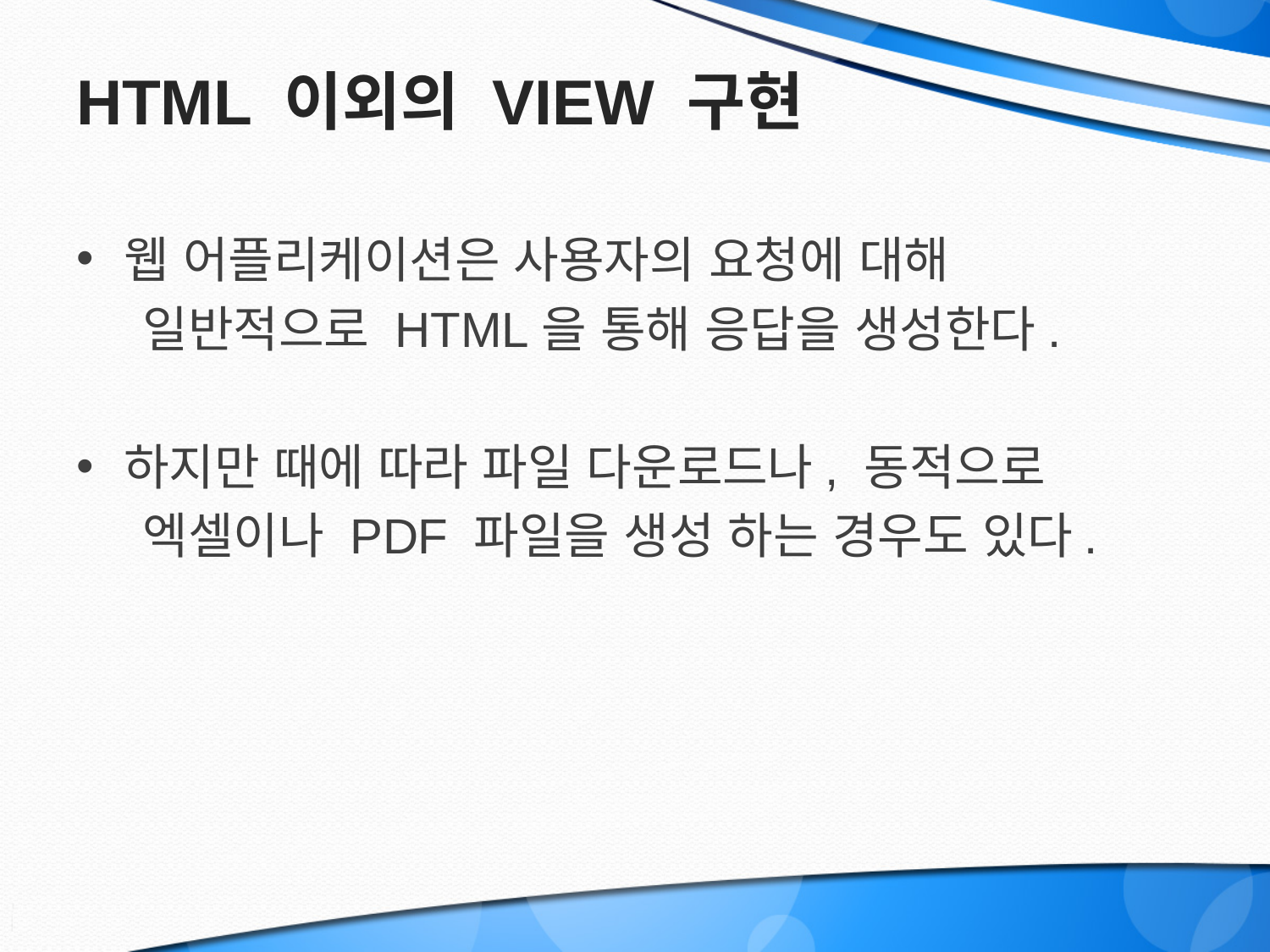

# HTML 이외의 VIEW 구현
웹 어플리케이션은 사용자의 요청에 대해
    일반적으로 HTML을 통해 응답을 생성한다.

하지만 때에 따라 파일 다운로드나, 동적으로
    엑셀이나 PDF 파일을 생성 하는 경우도 있다.